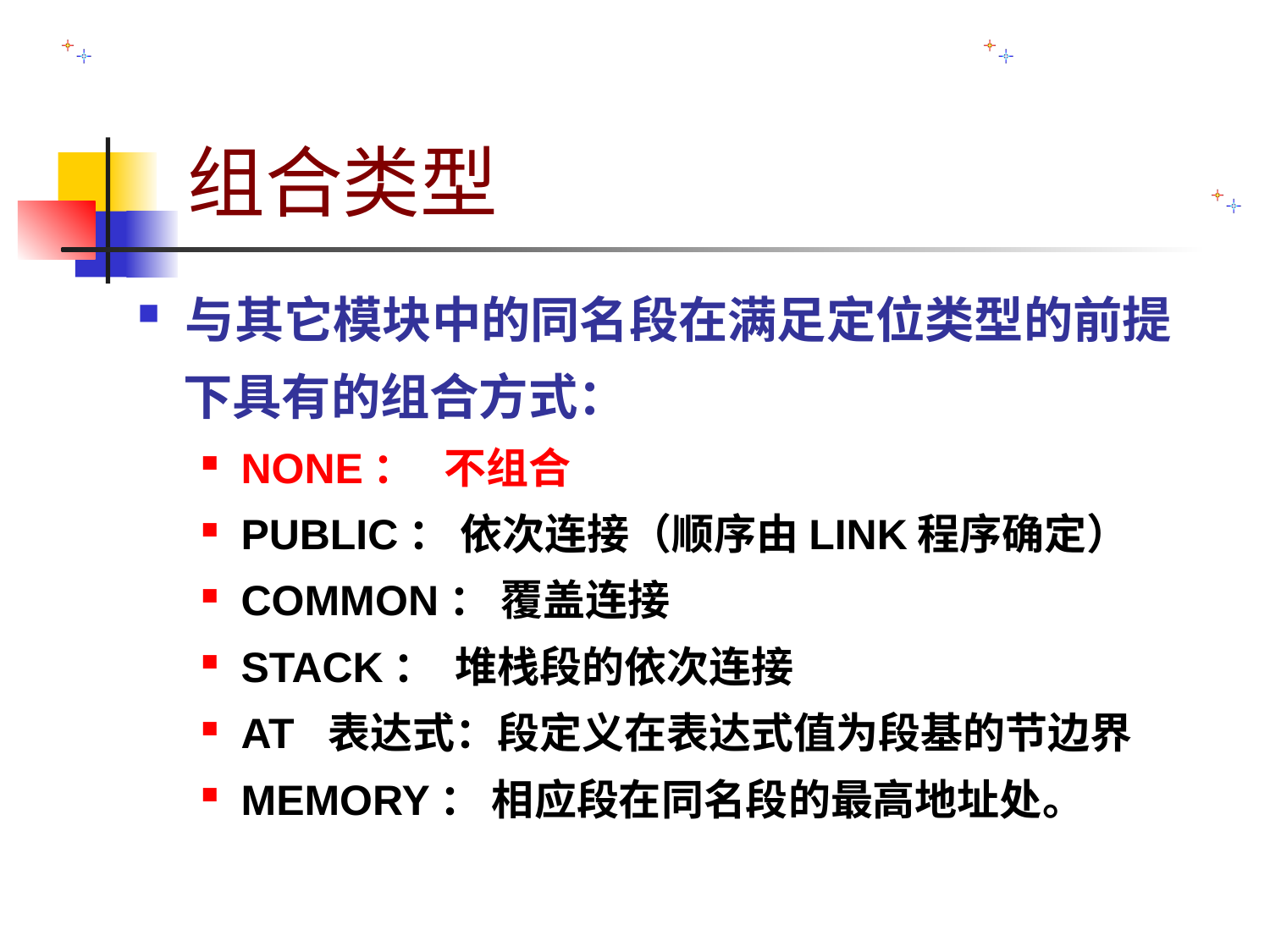

# 组合类型
与其它模块中的同名段在满足定位类型的前提
   下具有的组合方式：
NONE：   不组合
PUBLIC： 依次连接（顺序由LINK程序确定）
COMMON： 覆盖连接
STACK：  堆栈段的依次连接
AT  表达式：段定义在表达式值为段基的节边界
MEMORY： 相应段在同名段的最高地址处。